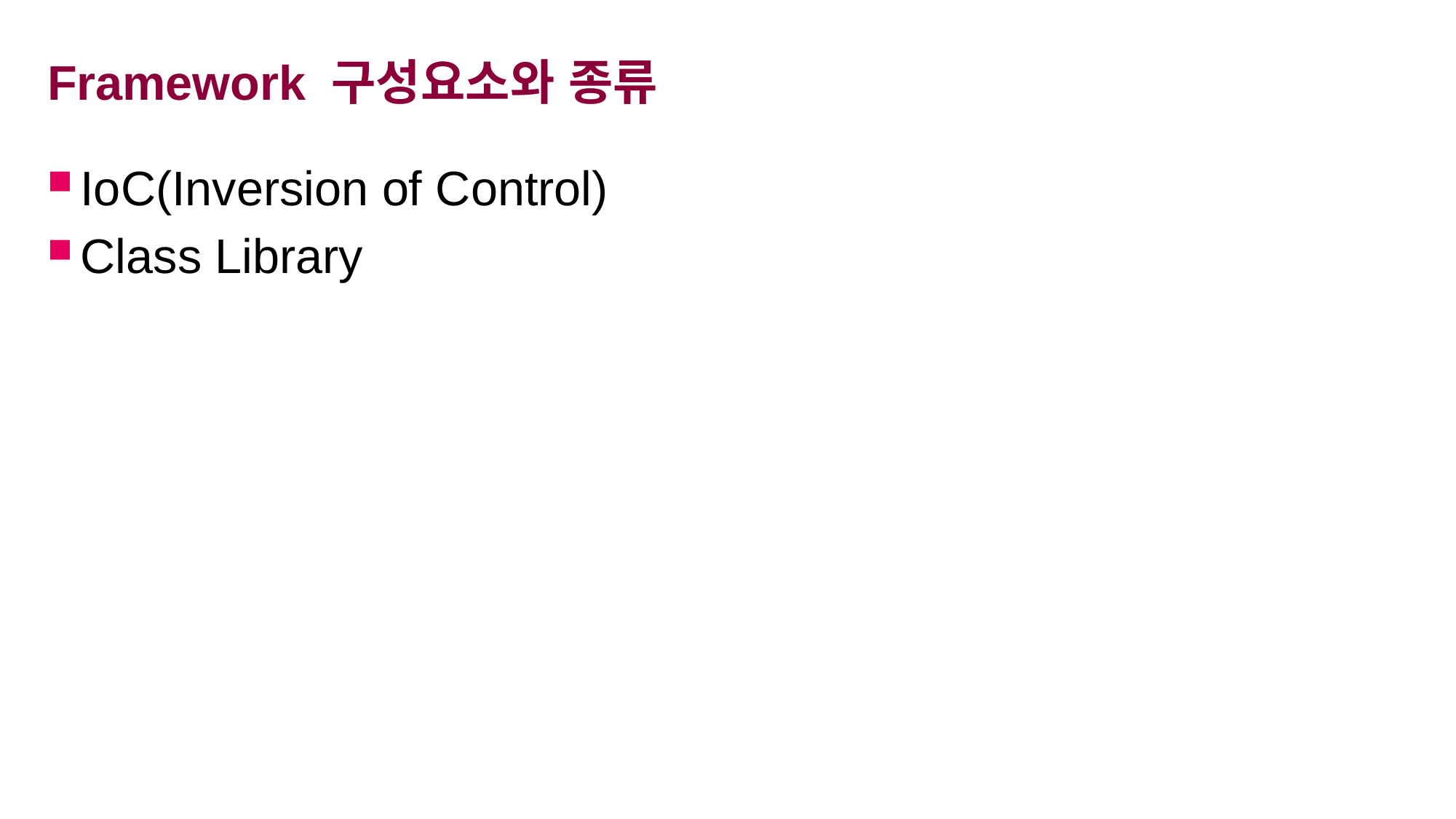

# Framework 구성요소와 종류
IoC(Inversion of Control)
Class Library